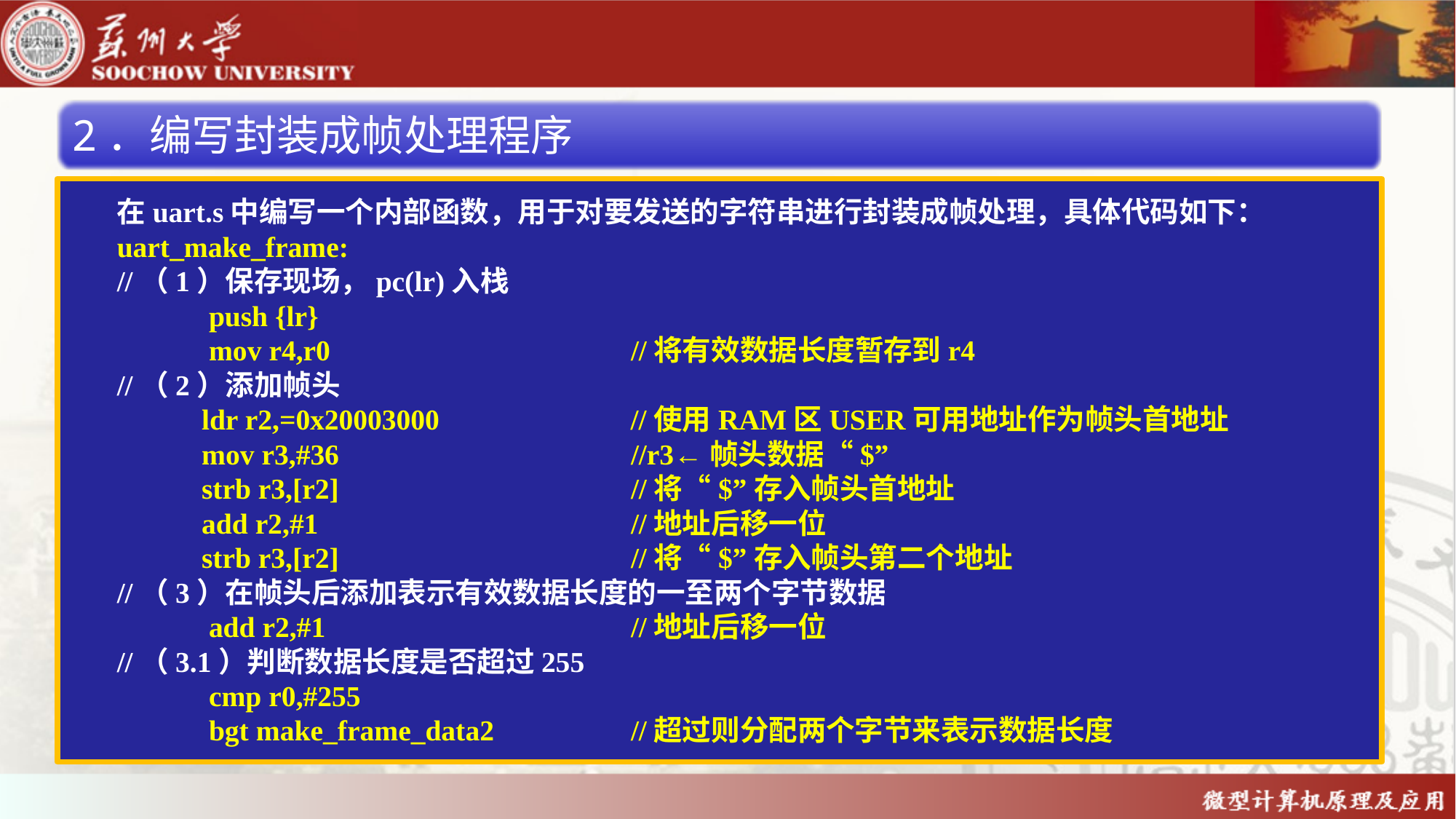

2．编写封装成帧处理程序
在uart.s中编写一个内部函数，用于对要发送的字符串进行封装成帧处理，具体代码如下：
uart_make_frame:
//（1）保存现场，pc(lr)入栈
	  push {lr}
	  mov r4,r0			//将有效数据长度暂存到r4
//（2）添加帧头
	 ldr r2,=0x20003000	               //使用RAM区USER可用地址作为帧头首地址
	 mov r3,#36			//r3←帧头数据“$”
	 strb r3,[r2]			//将“$”存入帧头首地址
	 add r2,#1			//地址后移一位
	 strb r3,[r2]			//将“$”存入帧头第二个地址
//（3）在帧头后添加表示有效数据长度的一至两个字节数据
	  add r2,#1			//地址后移一位
//（3.1）判断数据长度是否超过255
	  cmp r0,#255
	  bgt make_frame_data2		//超过则分配两个字节来表示数据长度